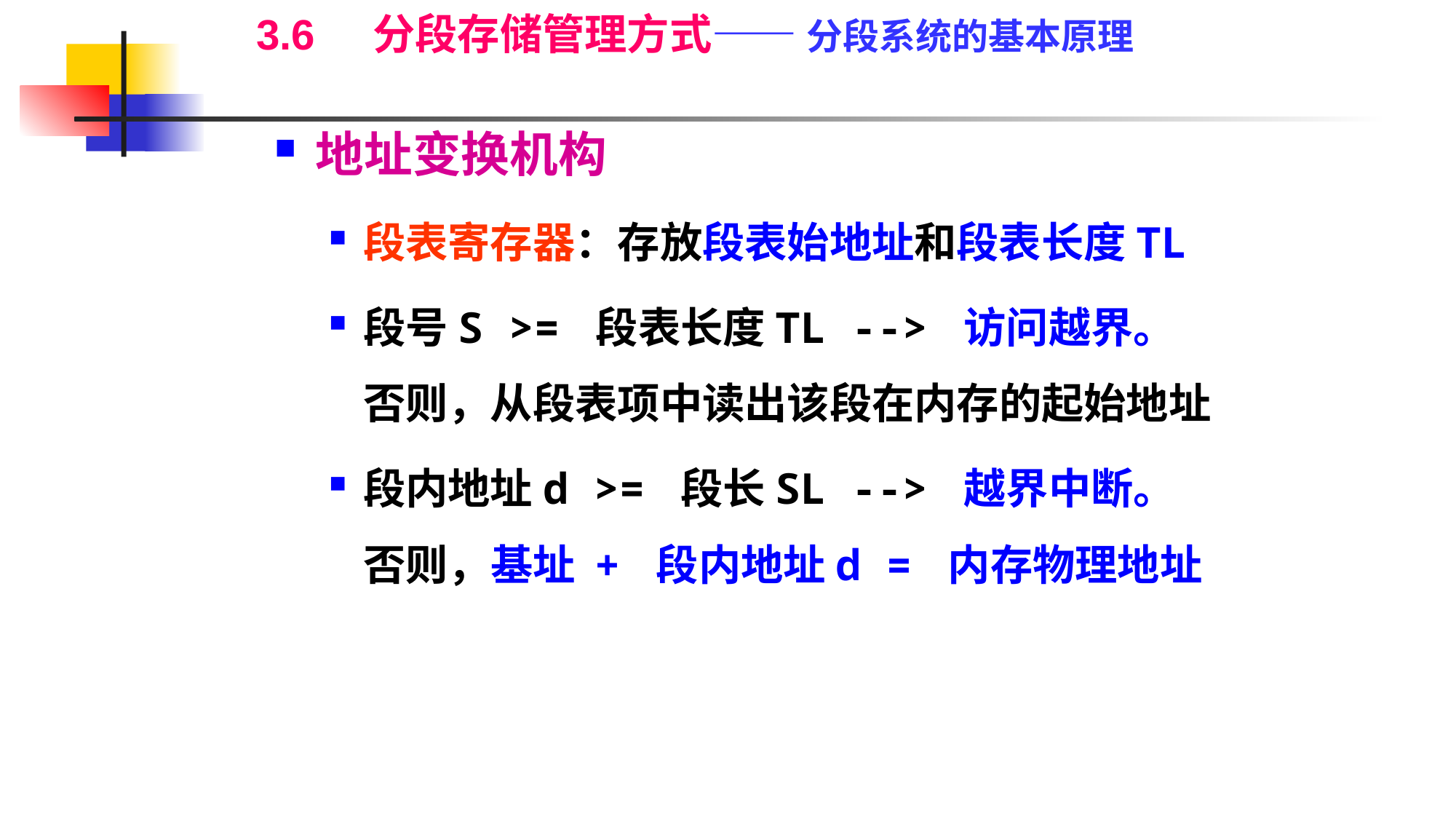

3.6    分段存储管理方式—— 分段系统的基本原理
地址变换机构
段表寄存器：存放段表始地址和段表长度TL
段号S >= 段表长度TL --> 访问越界。否则，从段表项中读出该段在内存的起始地址
段内地址d >= 段长SL --> 越界中断。否则，基址 + 段内地址d = 内存物理地址